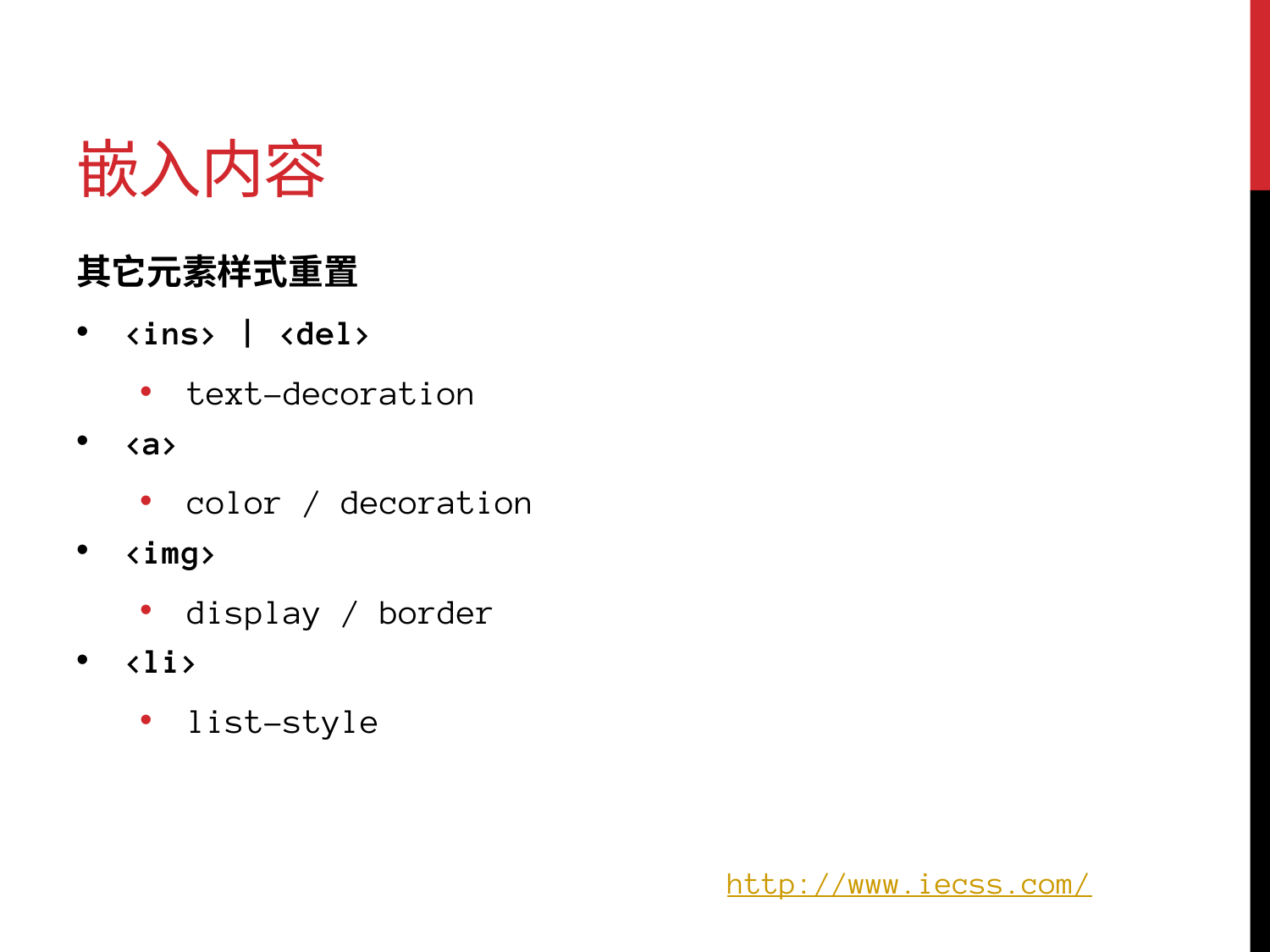

# 嵌入内容
其它元素样式重置
<ins> | <del>
text-decoration
<a>
color / decoration
<img>
display / border
<li>
list-style
http://www.iecss.com/